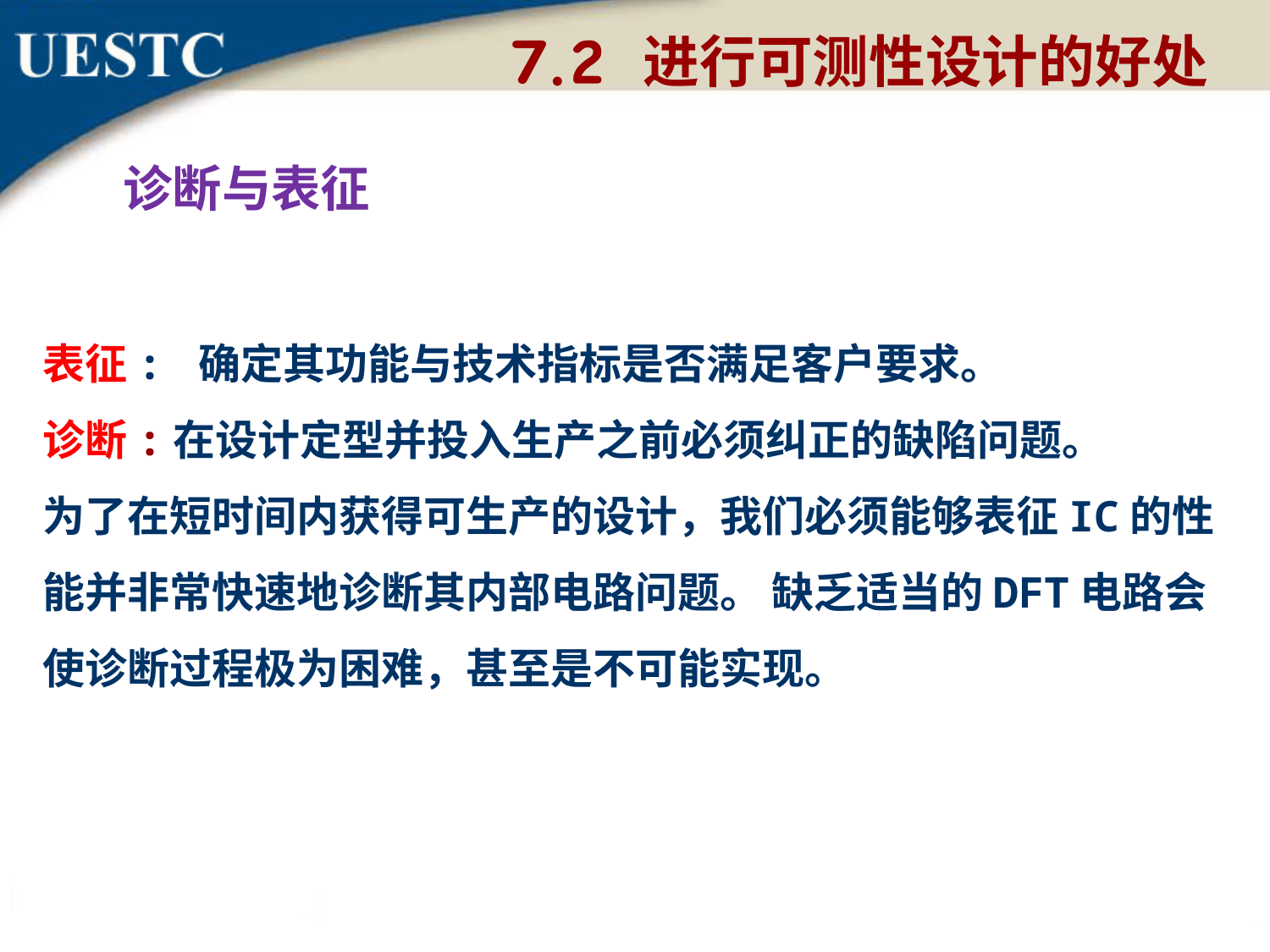

7.2 进行可测性设计的好处
诊断与表征
表征: 确定其功能与技术指标是否满足客户要求。
诊断:在设计定型并投入生产之前必须纠正的缺陷问题。
为了在短时间内获得可生产的设计，我们必须能够表征IC的性能并非常快速地诊断其内部电路问题。 缺乏适当的DFT电路会使诊断过程极为困难，甚至是不可能实现。